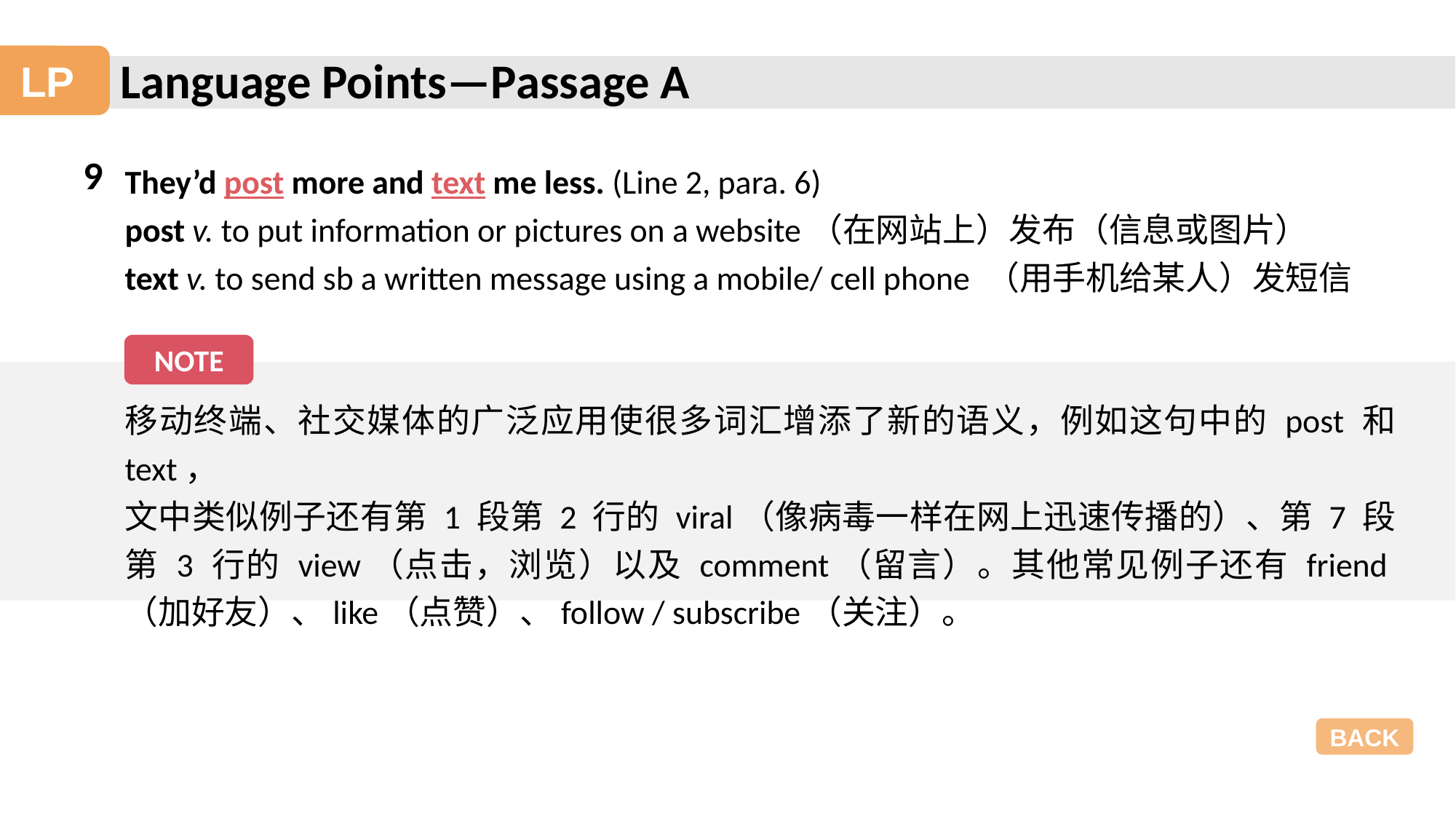

Language Points—Passage A
LP

9
They’d post more and text me less. (Line 2, para. 6)
post v. to put information or pictures on a website（在网站上）发布（信息或图片）
text v. to send sb a written message using a mobile/ cell phone （用手机给某人）发短信
NOTE

移动终端、社交媒体的广泛应用使很多词汇增添了新的语义，例如这句中的 post 和 text，
文中类似例子还有第 1 段第 2 行的 viral（像病毒一样在网上迅速传播的）、第 7 段第 3 行的 view（点击，浏览）以及 comment（留言）。其他常见例子还有 friend（加好友）、like（点赞）、follow / subscribe（关注）。
BACK